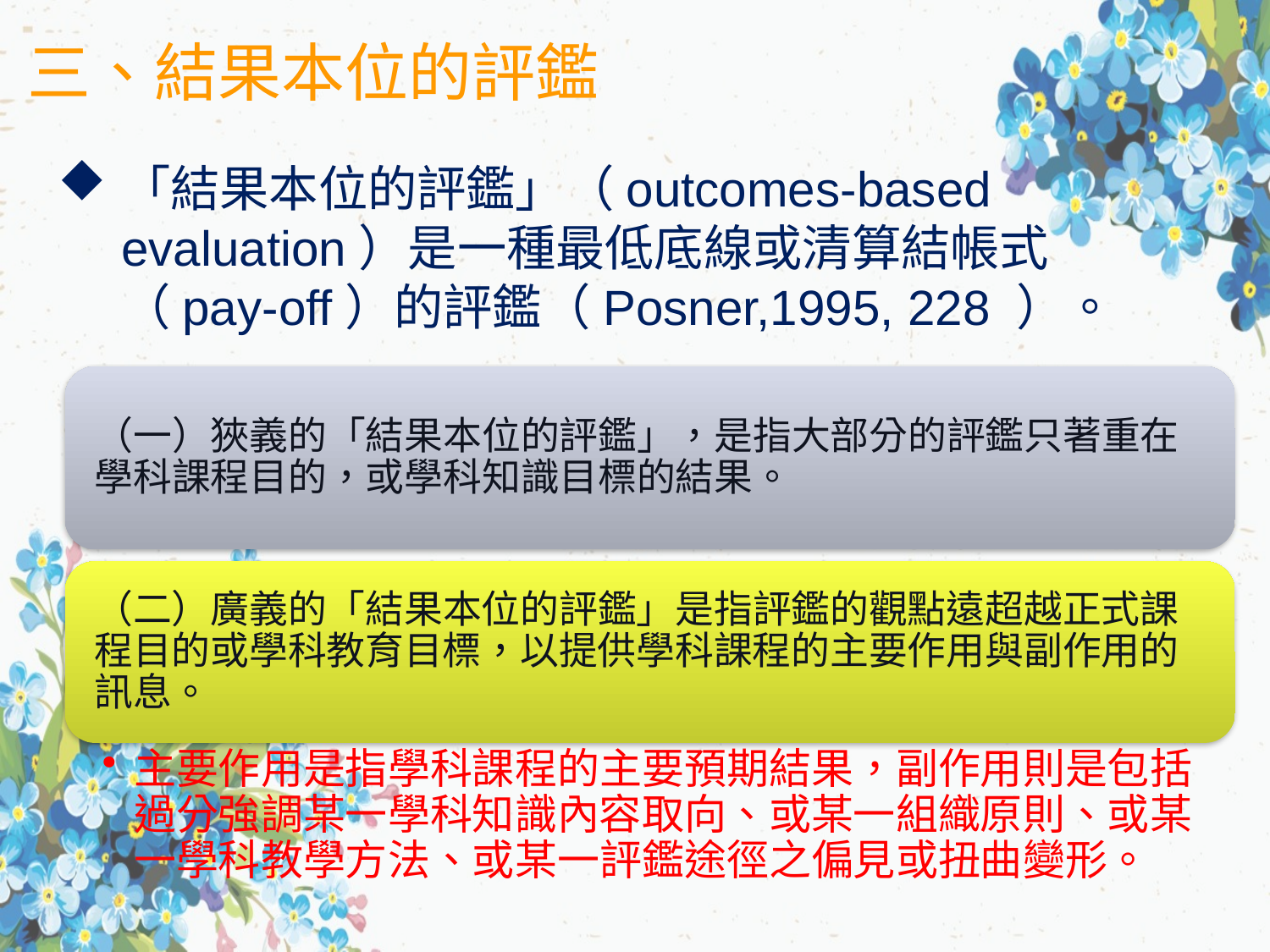

三、結果本位的評鑑
# 「結果本位的評鑑」（outcomes-based evaluation）是一種最低底線或清算結帳式（pay-off）的評鑑（Posner,1995, 228 ）。
（一）狹義的「結果本位的評鑑」，是指大部分的評鑑只著重在學科課程目的，或學科知識目標的結果。
（二）廣義的「結果本位的評鑑」是指評鑑的觀點遠超越正式課程目的或學科教育目標，以提供學科課程的主要作用與副作用的訊息。
主要作用是指學科課程的主要預期結果，副作用則是包括過分強調某一學科知識內容取向、或某一組織原則、或某一學科教學方法、或某一評鑑途徑之偏見或扭曲變形。